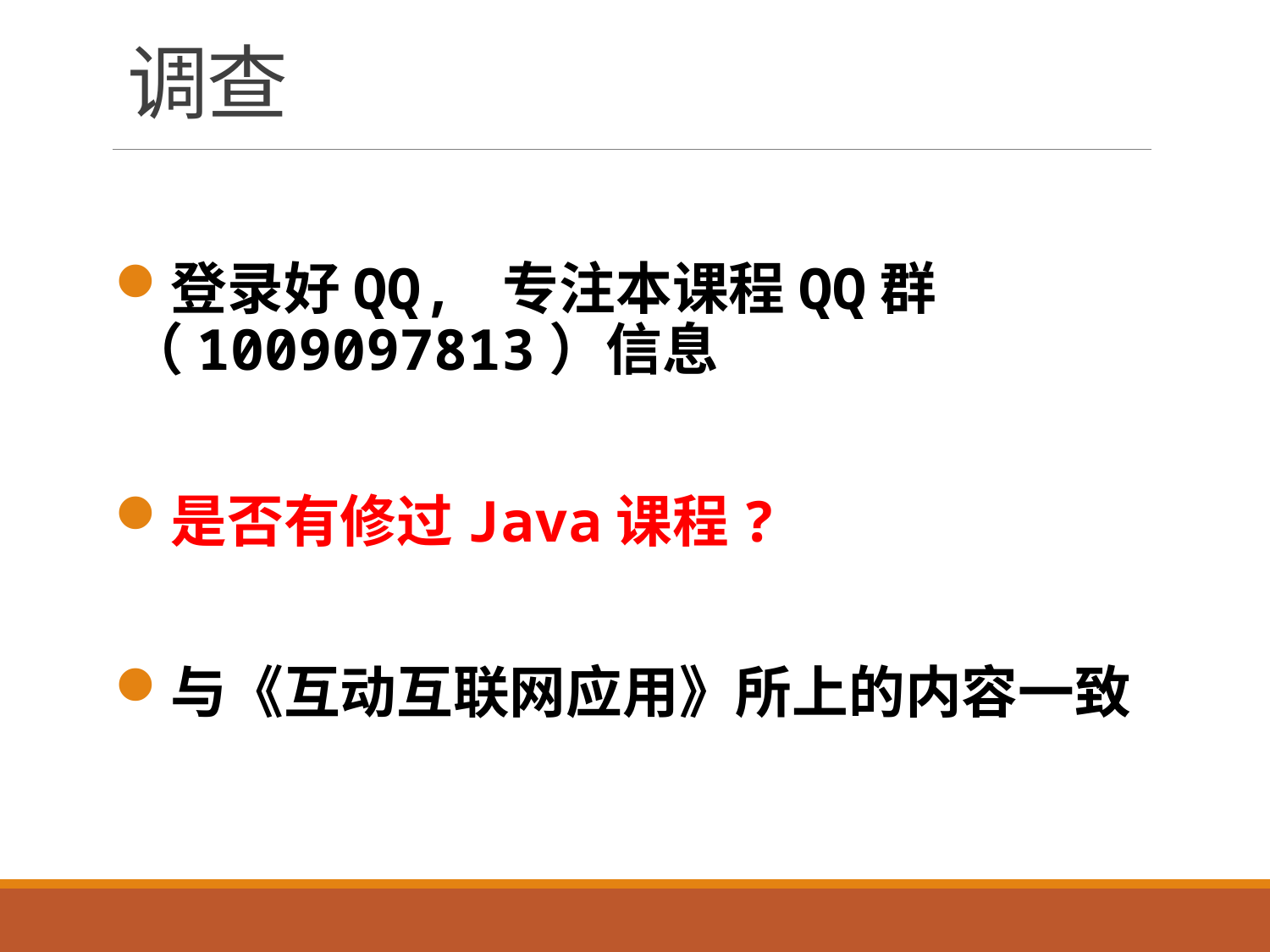

# 调查

登录好QQ, 专注本课程QQ群（1009097813）信息

是否有修过Java课程?

与《互动互联网应用》所上的内容一致